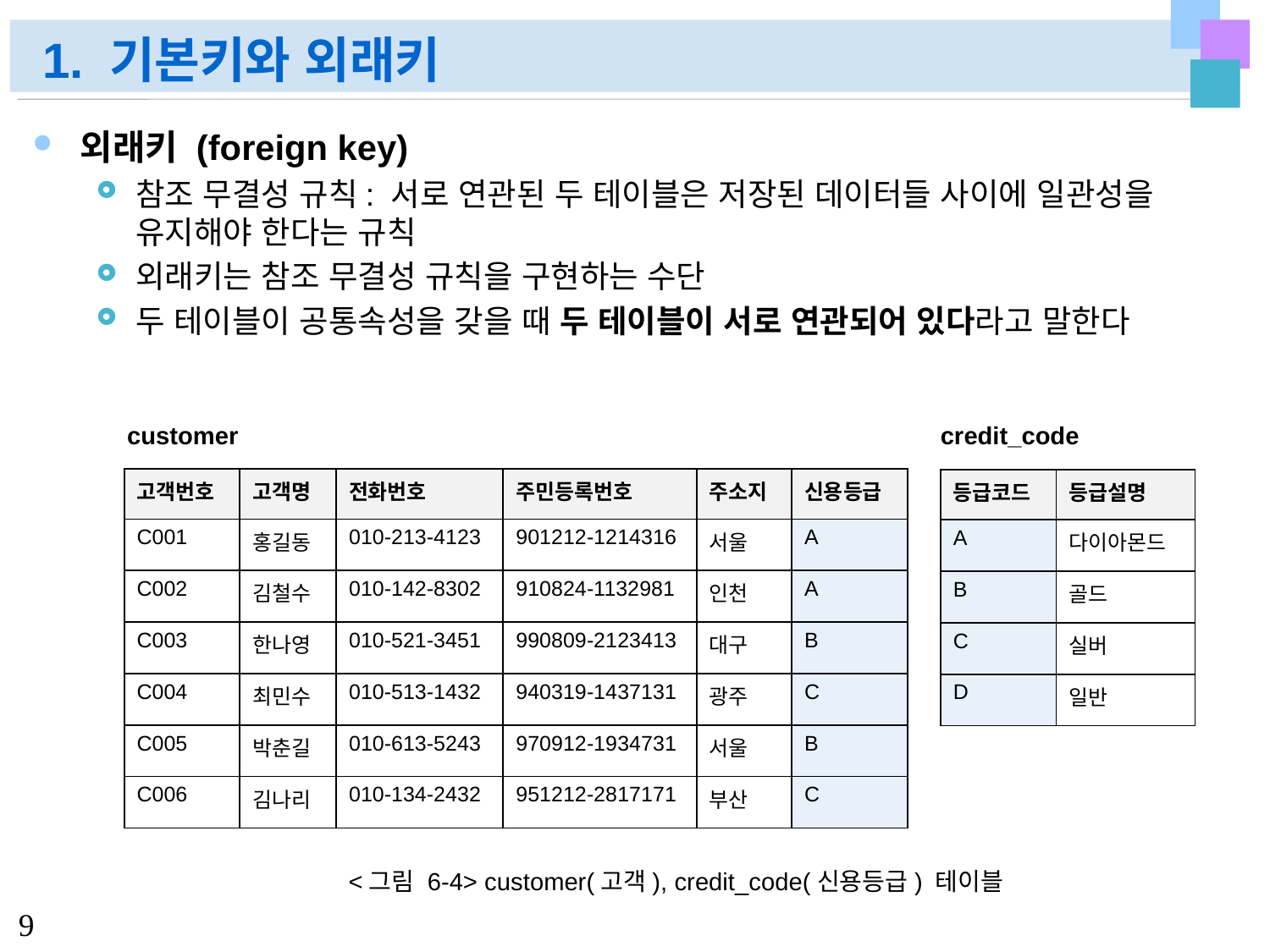

# 1. 기본키와 외래키
외래키 (foreign key)
참조 무결성 규칙: 서로 연관된 두 테이블은 저장된 데이터들 사이에 일관성을 유지해야 한다는 규칙
외래키는 참조 무결성 규칙을 구현하는 수단
두 테이블이 공통속성을 갖을 때 두 테이블이 서로 연관되어 있다라고 말한다

customer
credit_code
| 고객번호 | 고객명 | 전화번호 | 주민등록번호 | 주소지 | 신용등급 |
| --- | --- | --- | --- | --- | --- |
| C001 | 홍길동 | 010-213-4123 | 901212-1214316 | 서울 | A |
| C002 | 김철수 | 010-142-8302 | 910824-1132981 | 인천 | A |
| C003 | 한나영 | 010-521-3451 | 990809-2123413 | 대구 | B |
| C004 | 최민수 | 010-513-1432 | 940319-1437131 | 광주 | C |
| C005 | 박춘길 | 010-613-5243 | 970912-1934731 | 서울 | B |
| C006 | 김나리 | 010-134-2432 | 951212-2817171 | 부산 | C |
| 등급코드 | 등급설명 |
| --- | --- |
| A | 다이아몬드 |
| B | 골드 |
| C | 실버 |
| D | 일반 |
<그림 6-4> customer(고객), credit_code(신용등급) 테이블